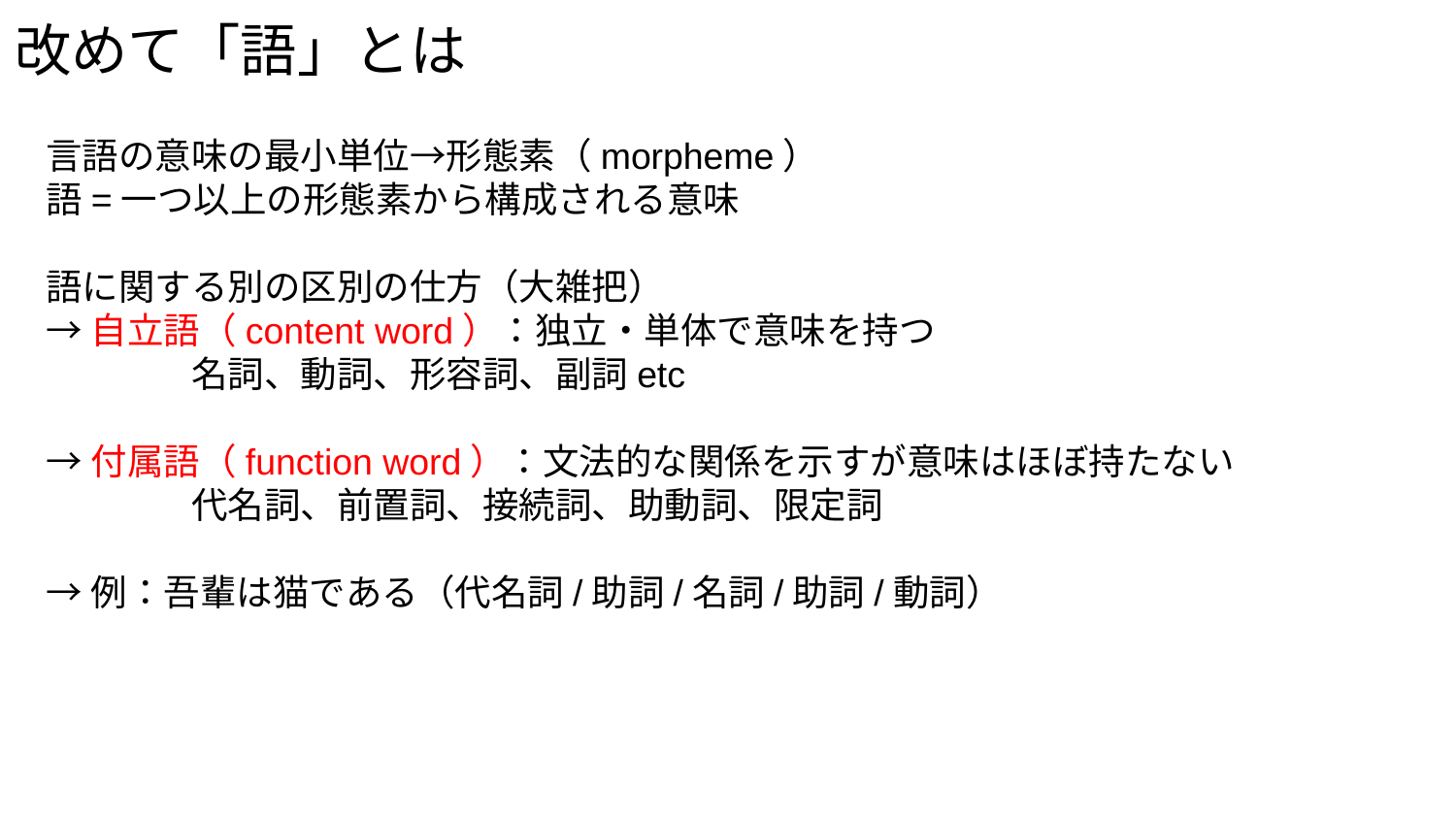

# 改めて「語」とは
言語の意味の最小単位→形態素（morpheme）
語=一つ以上の形態素から構成される意味

語に関する別の区別の仕方（大雑把）
→自立語（content word）：独立・単体で意味を持つ
	名詞、動詞、形容詞、副詞etc

→付属語（function word）：文法的な関係を示すが意味はほぼ持たない
	代名詞、前置詞、接続詞、助動詞、限定詞

→例：吾輩は猫である（代名詞/助詞/名詞/助詞/動詞）